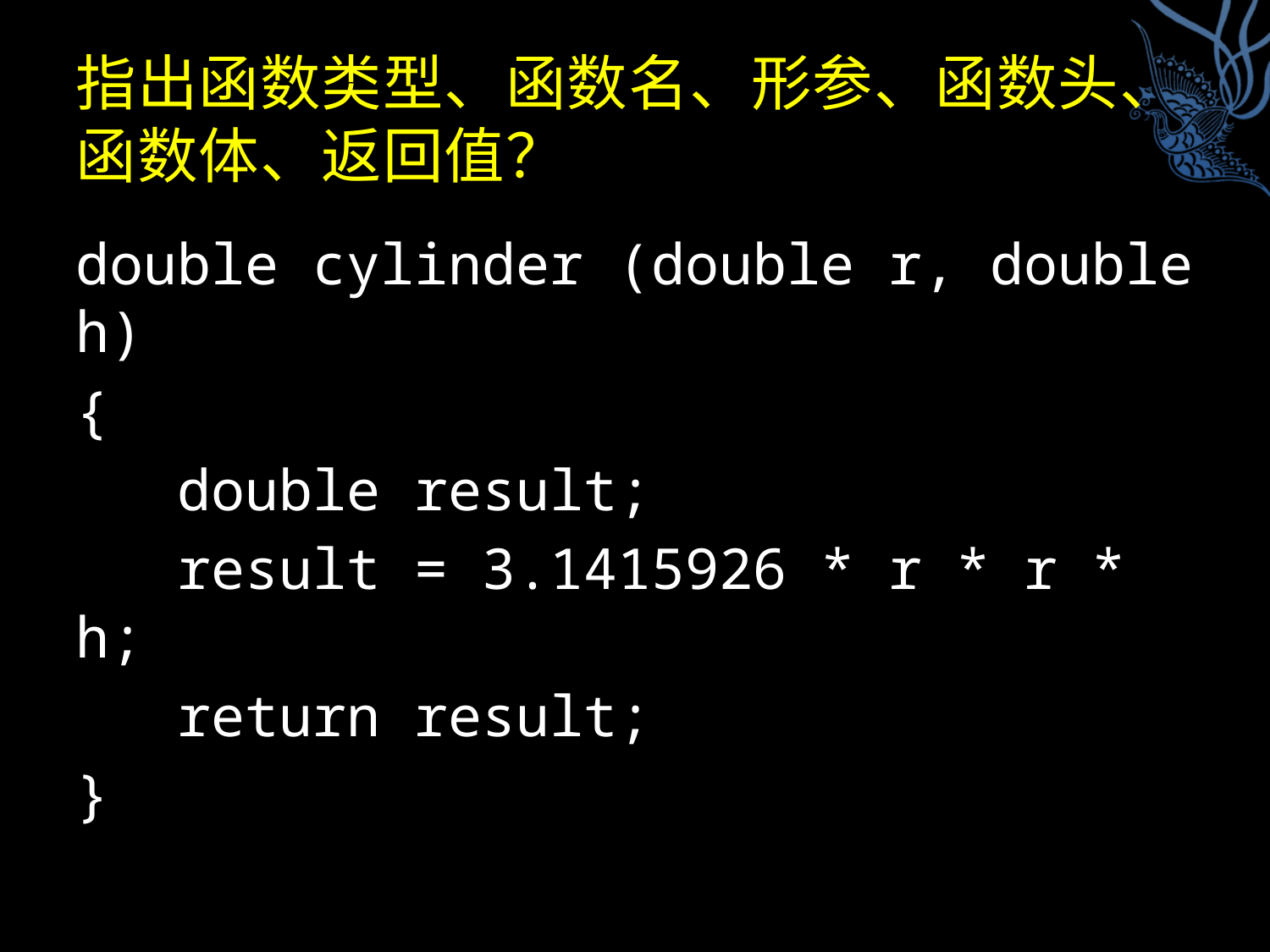

# 指出函数类型、函数名、形参、函数头、函数体、返回值？
double cylinder (double r, double h)
{
   double result;
   result = 3.1415926 * r * r * h;
   return result;
}